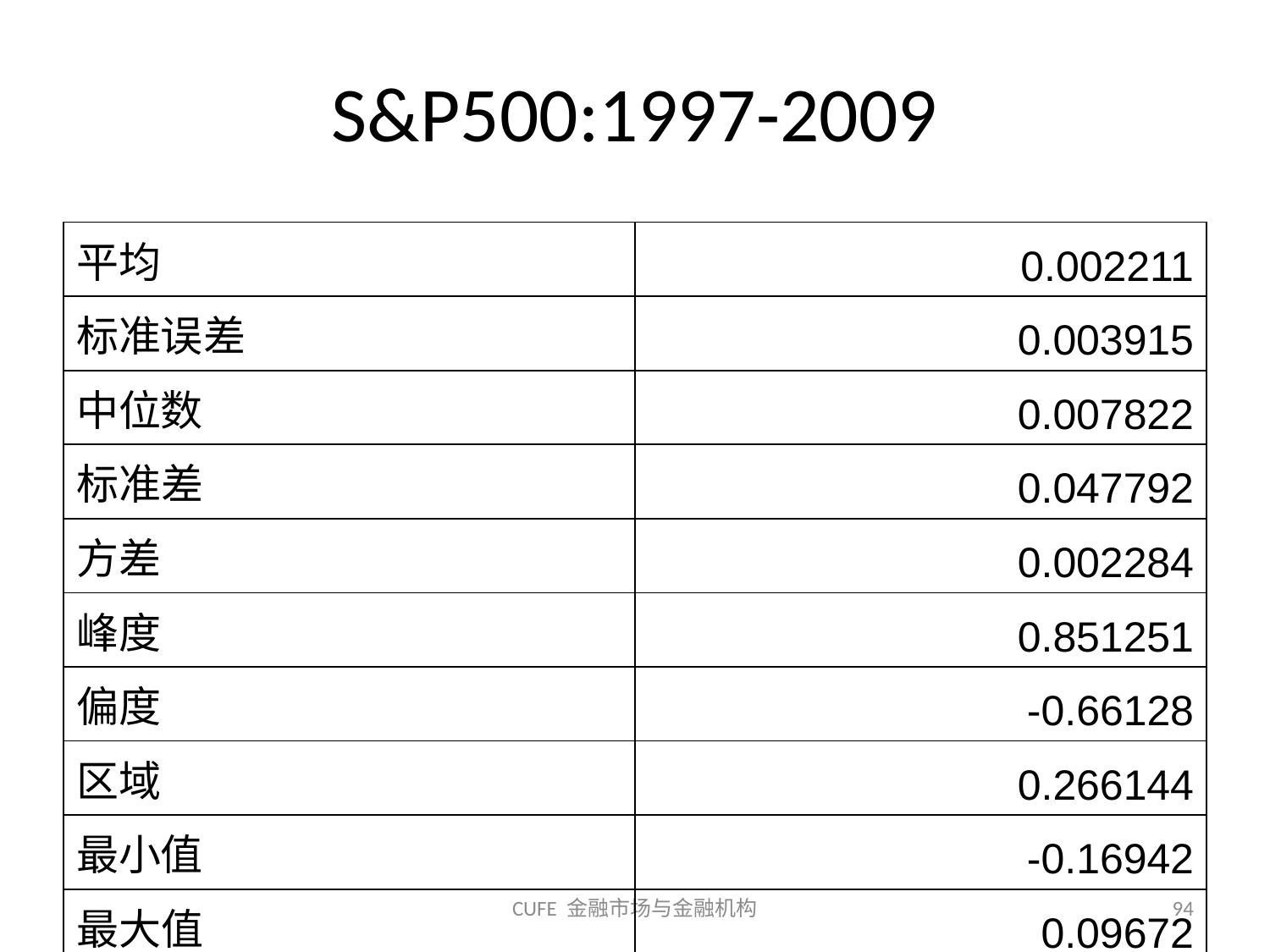

# S&P500:1997-2009
| 平均 | 0.002211 |
| --- | --- |
| 标准误差 | 0.003915 |
| 中位数 | 0.007822 |
| 标准差 | 0.047792 |
| 方差 | 0.002284 |
| 峰度 | 0.851251 |
| 偏度 | -0.66128 |
| 区域 | 0.266144 |
| 最小值 | -0.16942 |
| 最大值 | 0.09672 |
CUFE 金融市场与金融机构
94